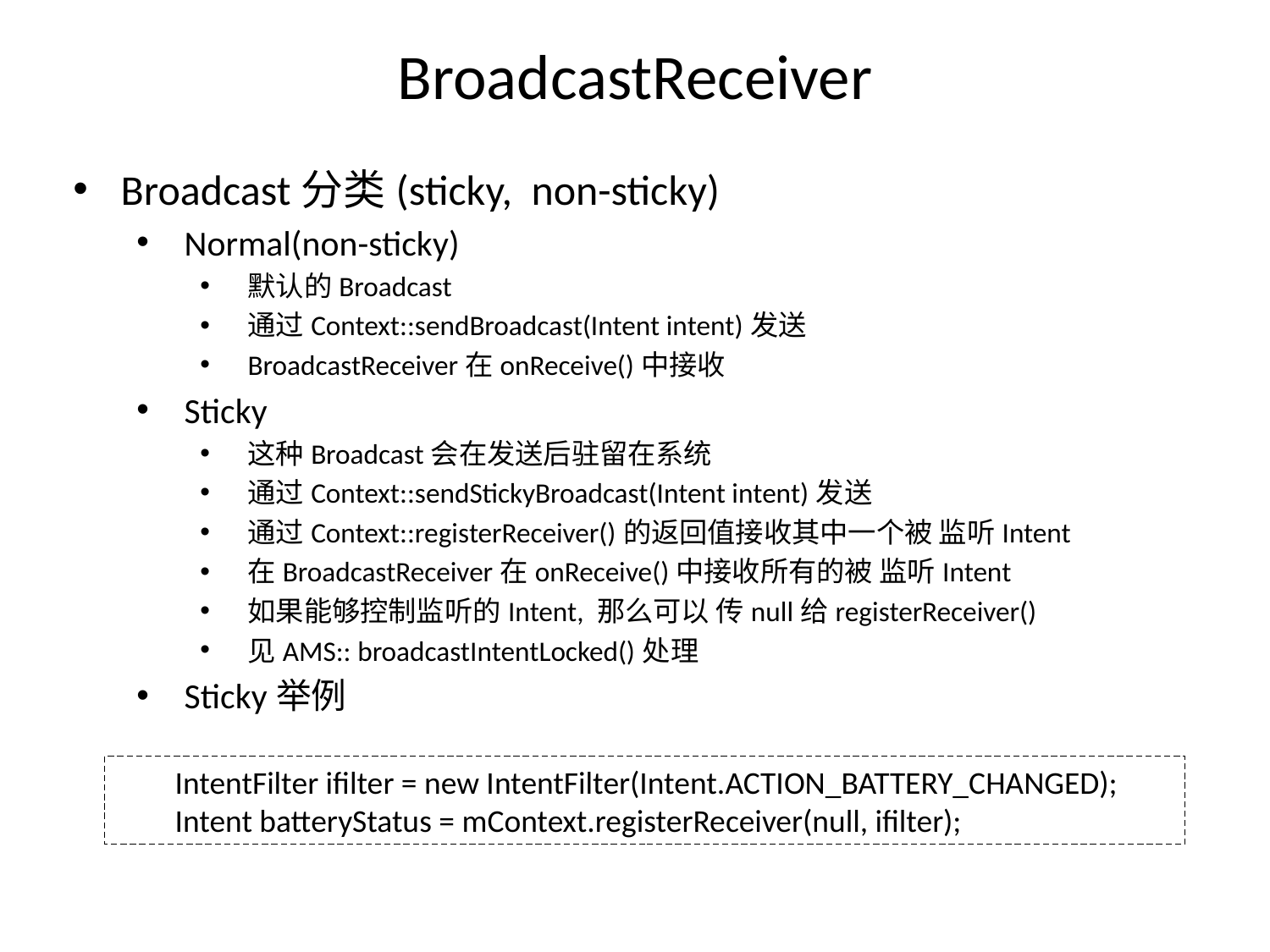

# BroadcastReceiver
Broadcast分类(sticky,  non-sticky)
Normal(non-sticky)
默认的Broadcast
通过Context::sendBroadcast(Intent intent)发送
BroadcastReceiver在onReceive()中接收
Sticky
这种Broadcast会在发送后驻留在系统
通过Context::sendStickyBroadcast(Intent intent)发送
通过Context::registerReceiver()的返回值接收其中一个被 监听Intent
在BroadcastReceiver在onReceive()中接收所有的被 监听Intent
如果能够控制监听的Intent, 那么可以 传null给registerReceiver()
见AMS:: broadcastIntentLocked()处理
Sticky举例

        IntentFilter ifilter = new IntentFilter(Intent.ACTION_BATTERY_CHANGED);
        Intent batteryStatus = mContext.registerReceiver(null, ifilter);